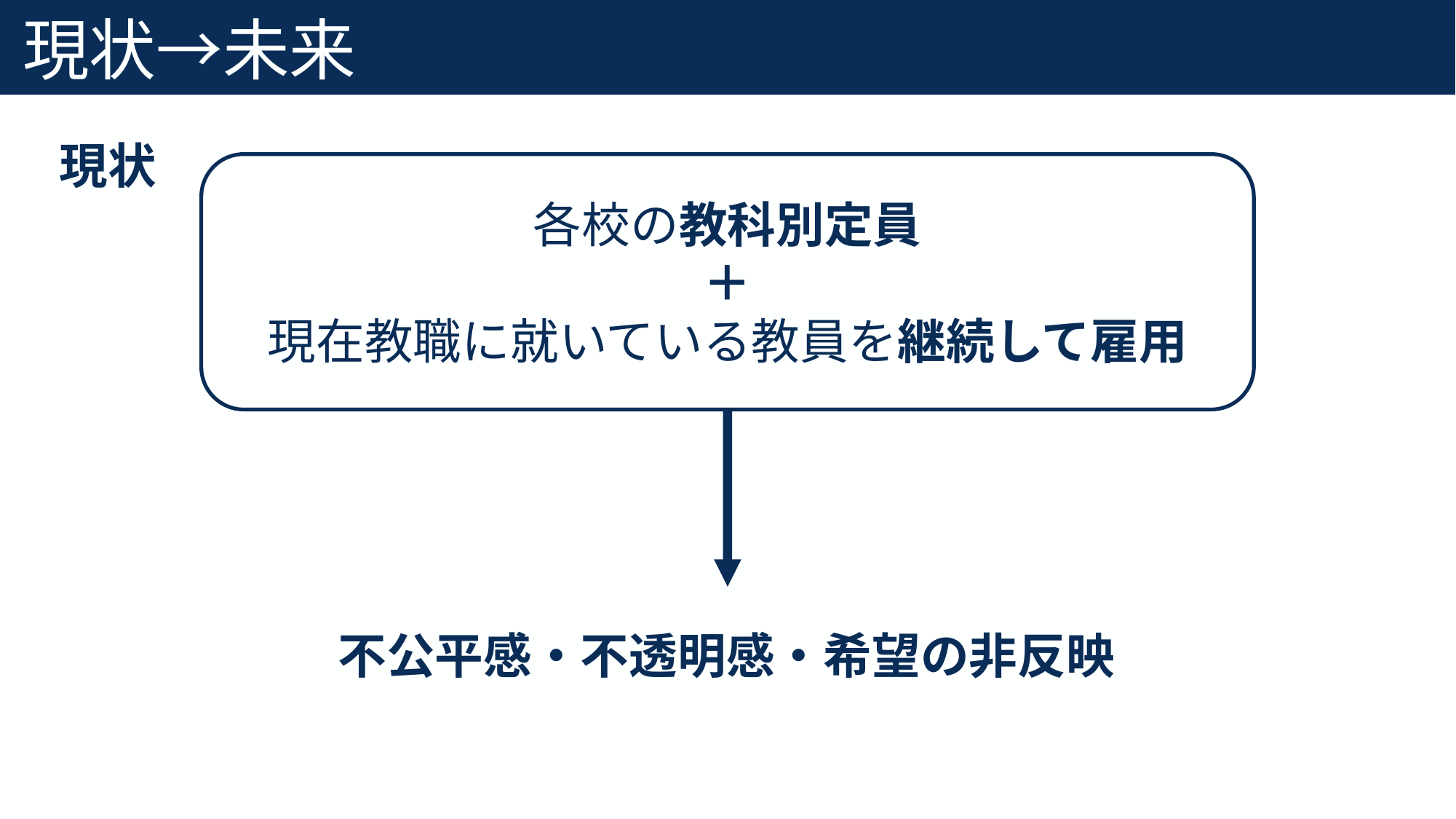

# 現状→未来
54
現状
各校の教科別定員
＋
現在教職に就いている教員を継続して雇用
不公平感・不透明感・希望の非反映